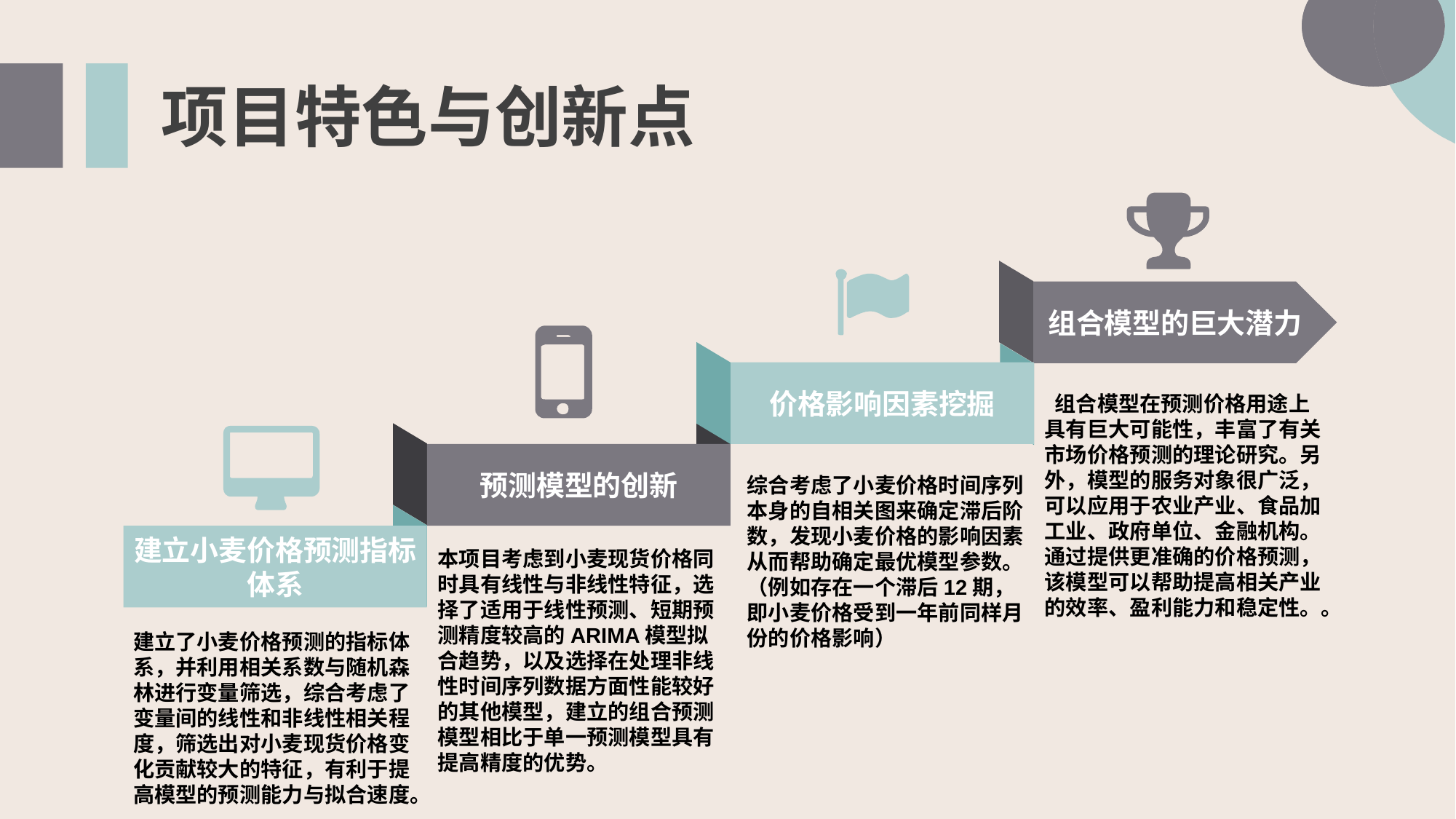

项目特色与创新点

组合模型的巨大潜力

价格影响因素挖掘

 组合模型在预测价格用途上具有巨大可能性，丰富了有关市场价格预测的理论研究。另外，模型的服务对象很广泛，可以应用于农业产业、食品加工业、政府单位、金融机构。通过提供更准确的价格预测，该模型可以帮助提高相关产业的效率、盈利能力和稳定性。。
预测模型的创新

综合考虑了小麦价格时间序列本身的自相关图来确定滞后阶数，发现小麦价格的影响因素从而帮助确定最优模型参数。（例如存在一个滞后12期，即小麦价格受到一年前同样月份的价格影响）
建立小麦价格预测指标体系

本项目考虑到小麦现货价格同时具有线性与非线性特征，选择了适用于线性预测、短期预测精度较高的ARIMA模型拟合趋势，以及选择在处理非线性时间序列数据方面性能较好的其他模型，建立的组合预测模型相比于单一预测模型具有提高精度的优势。

建立了小麦价格预测的指标体系，并利用相关系数与随机森林进行变量筛选，综合考虑了变量间的线性和非线性相关程度，筛选出对小麦现货价格变化贡献较大的特征，有利于提高模型的预测能力与拟合速度。